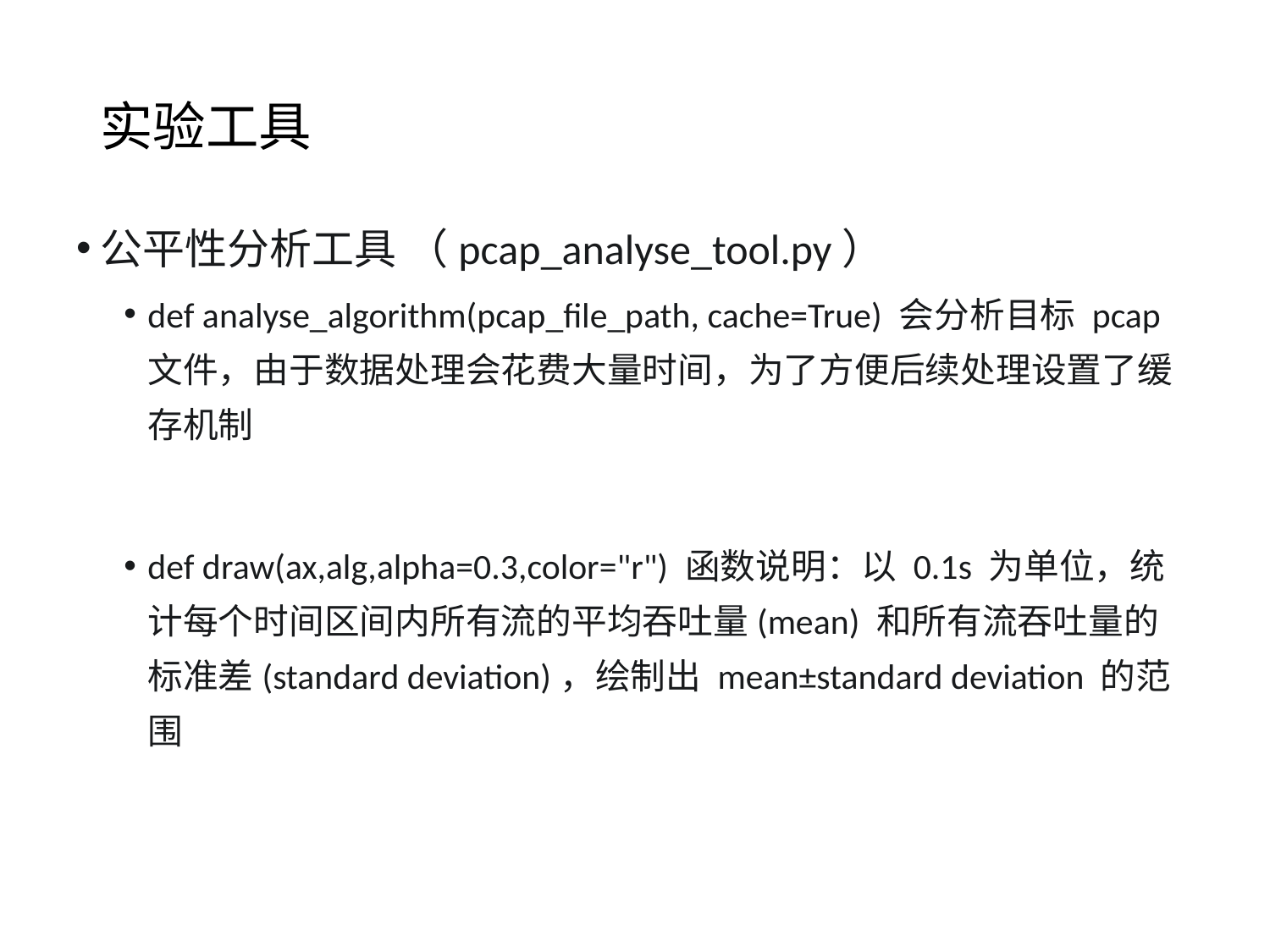

# 实验工具
公平性分析工具 （pcap_analyse_tool.py）
def analyse_algorithm(pcap_file_path, cache=True) 会分析目标 pcap 文件，由于数据处理会花费大量时间，为了方便后续处理设置了缓存机制

def draw(ax,alg,alpha=0.3,color="r") 函数说明：以 0.1s 为单位，统计每个时间区间内所有流的平均吞吐量(mean) 和所有流吞吐量的标准差(standard deviation)，绘制出 mean±standard deviation 的范围

41